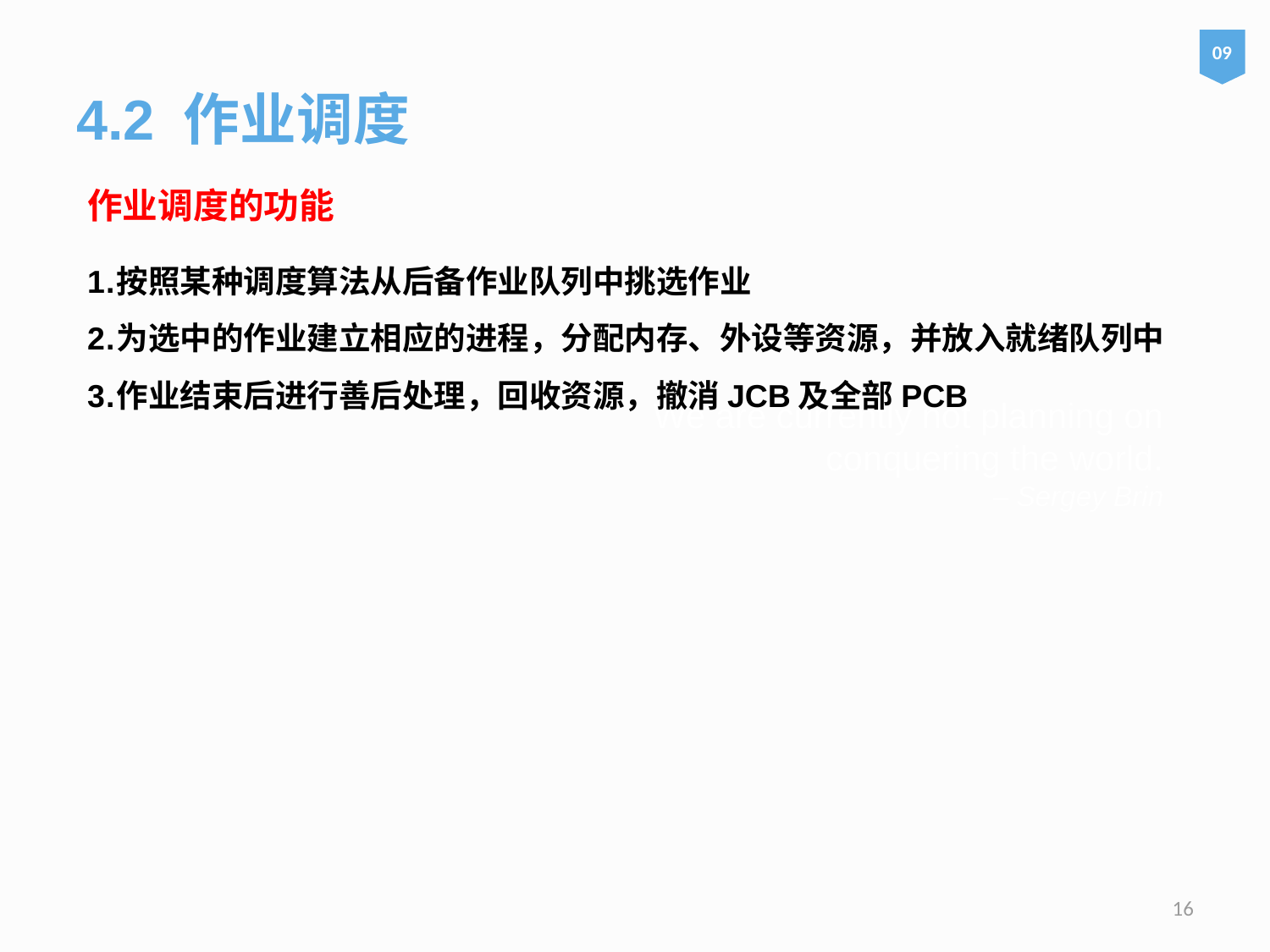

09
4.2 作业调度
作业调度的功能
按照某种调度算法从后备作业队列中挑选作业
为选中的作业建立相应的进程，分配内存、外设等资源，并放入就绪队列中
作业结束后进行善后处理，回收资源，撤消JCB及全部PCB

# We are currently not planning on conquering the world. – Sergey Brin
16